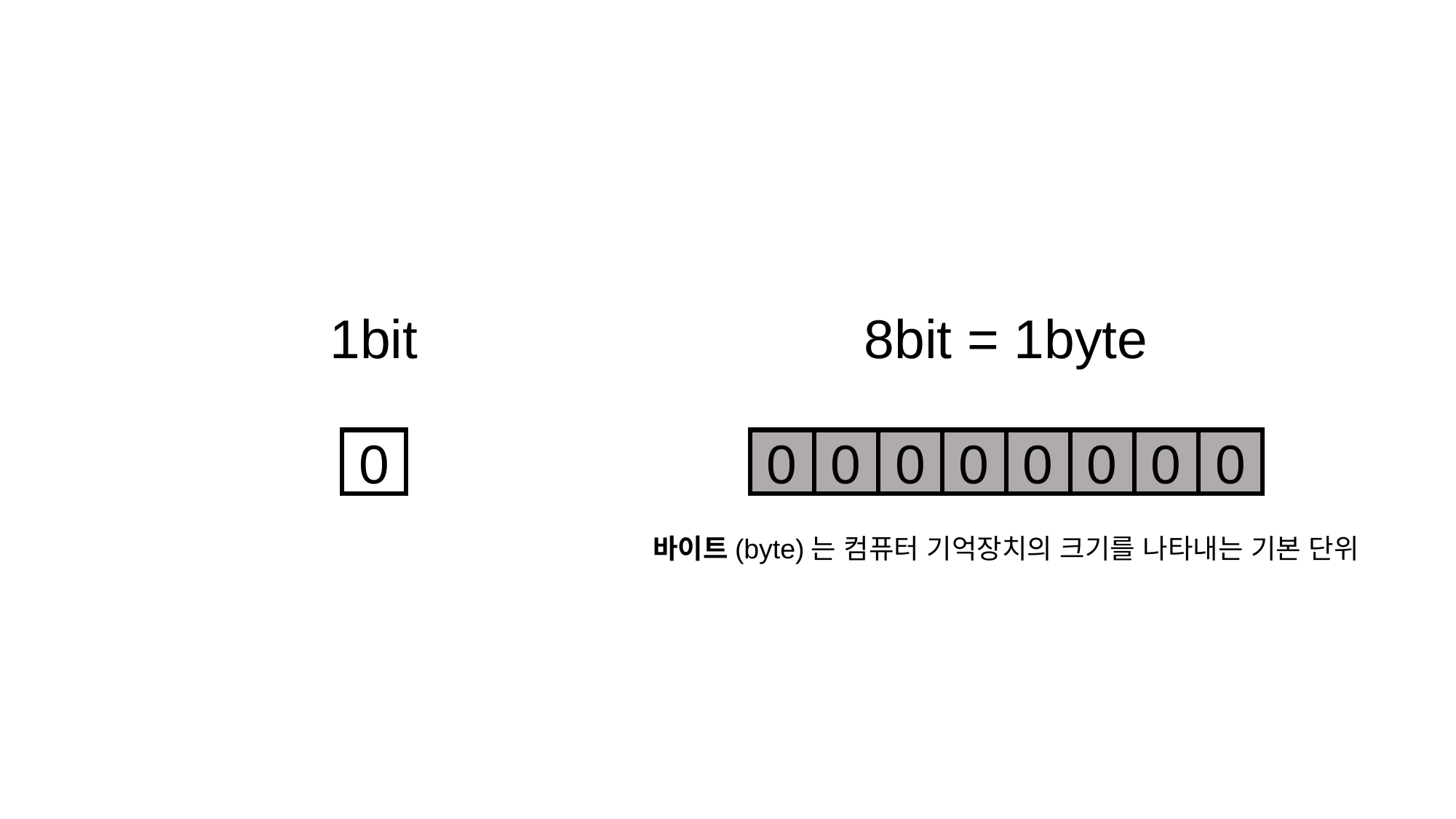

8bit = 1byte
1bit
0
0
0
0
0
0
0
0
0
바이트(byte)는 컴퓨터 기억장치의 크기를 나타내는 기본 단위